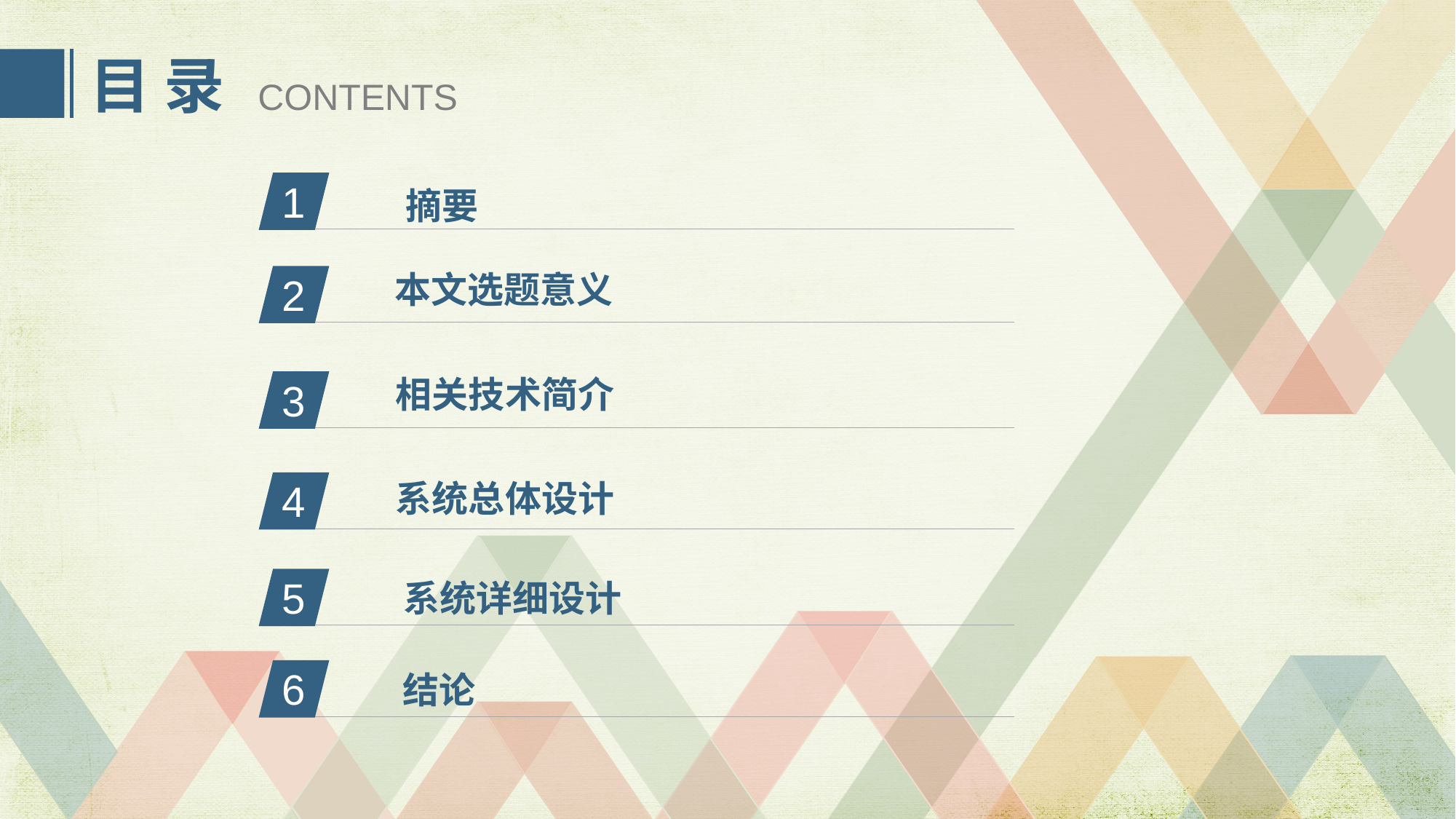

目 录

CONTENTS

1

摘要

本文选题意义
2

相关技术简介
3

系统总体设计
4

5

系统详细设计

6

结论